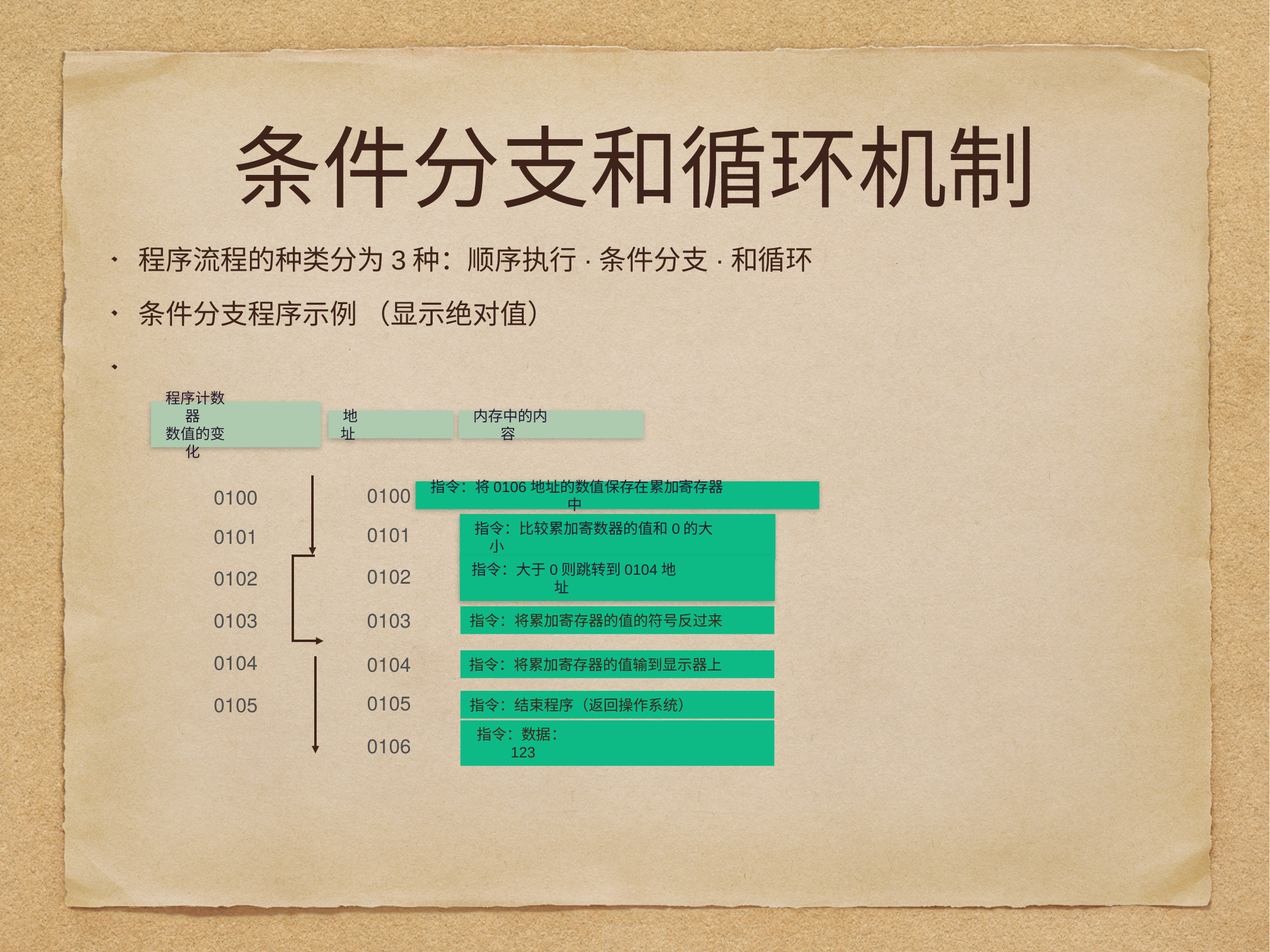

# 条件分支和循环机制
程序流程的种类分为3种：顺序执行·条件分支·和循环
条件分支程序示例 （显示绝对值）

程序计数器
数值的变化
地址
内存中的内容

指令：将0106地址的数值保存在累加寄存器中
0100
0100
0101
指令：比较累加寄数器的值和0的大小
0101

0102
指令：大于0则跳转到0104地址
0102
0103
0103
指令：将累加寄存器的值的符号反过来
0104
0104
指令：将累加寄存器的值输到显示器上

0105
0105
指令：结束程序（返回操作系统）
指令：数据：123
0106